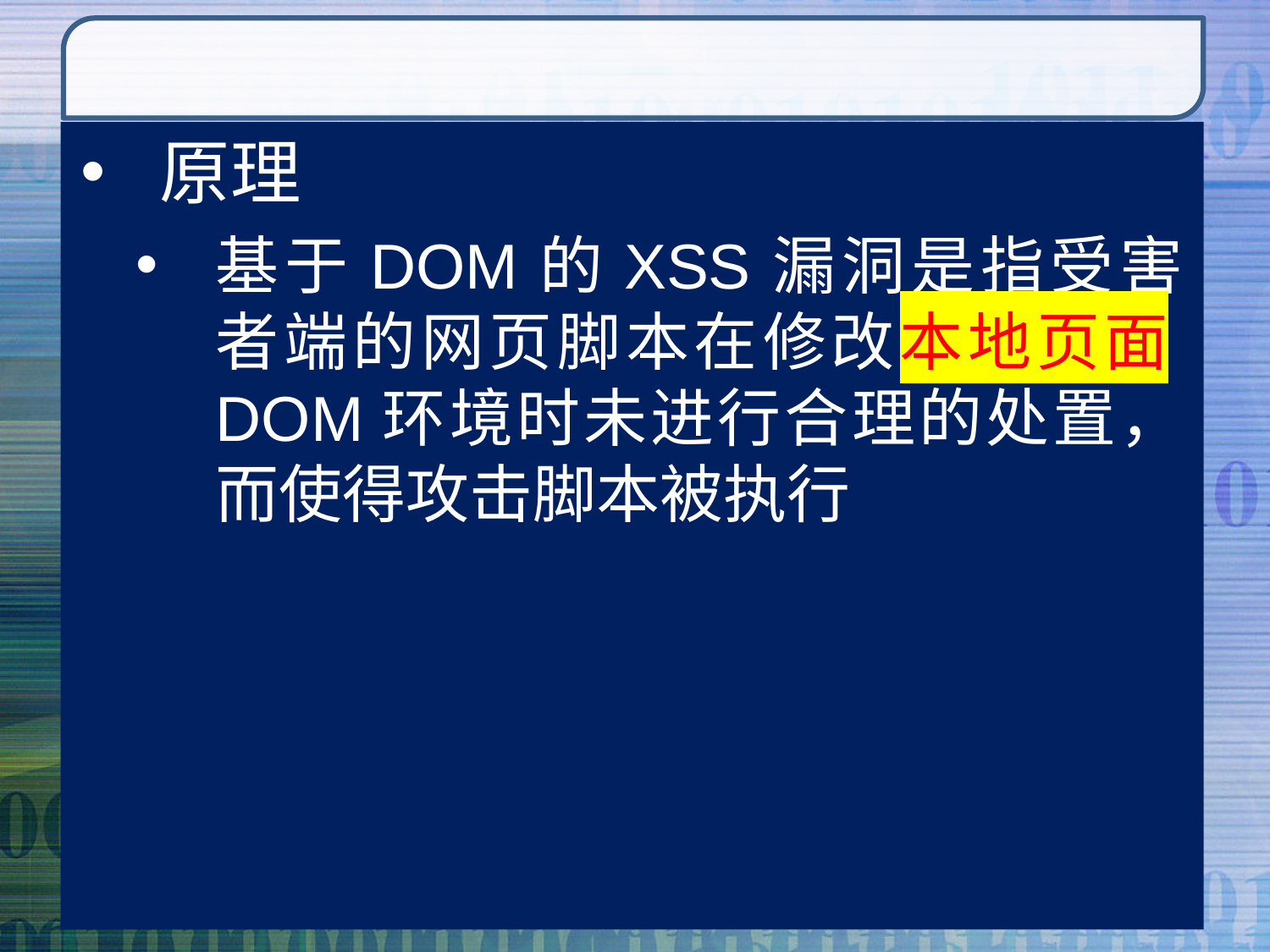

#
原理
基于DOM的XSS漏洞是指受害者端的网页脚本在修改本地页面DOM环境时未进行合理的处置，而使得攻击脚本被执行